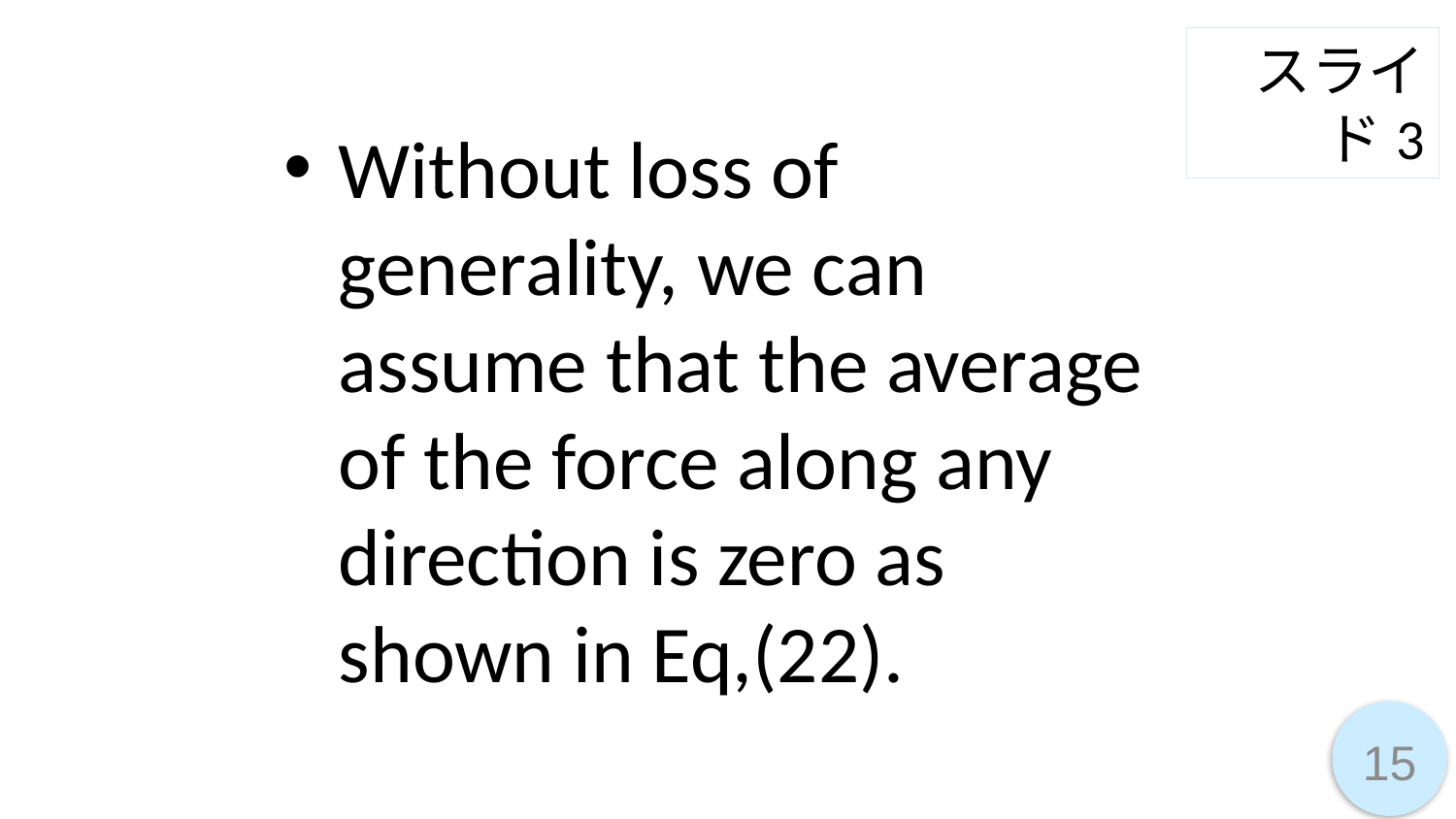

スライド3
Without loss of generality, we can assume that the average of the force along any direction is zero as shown in Eq,(22).
15